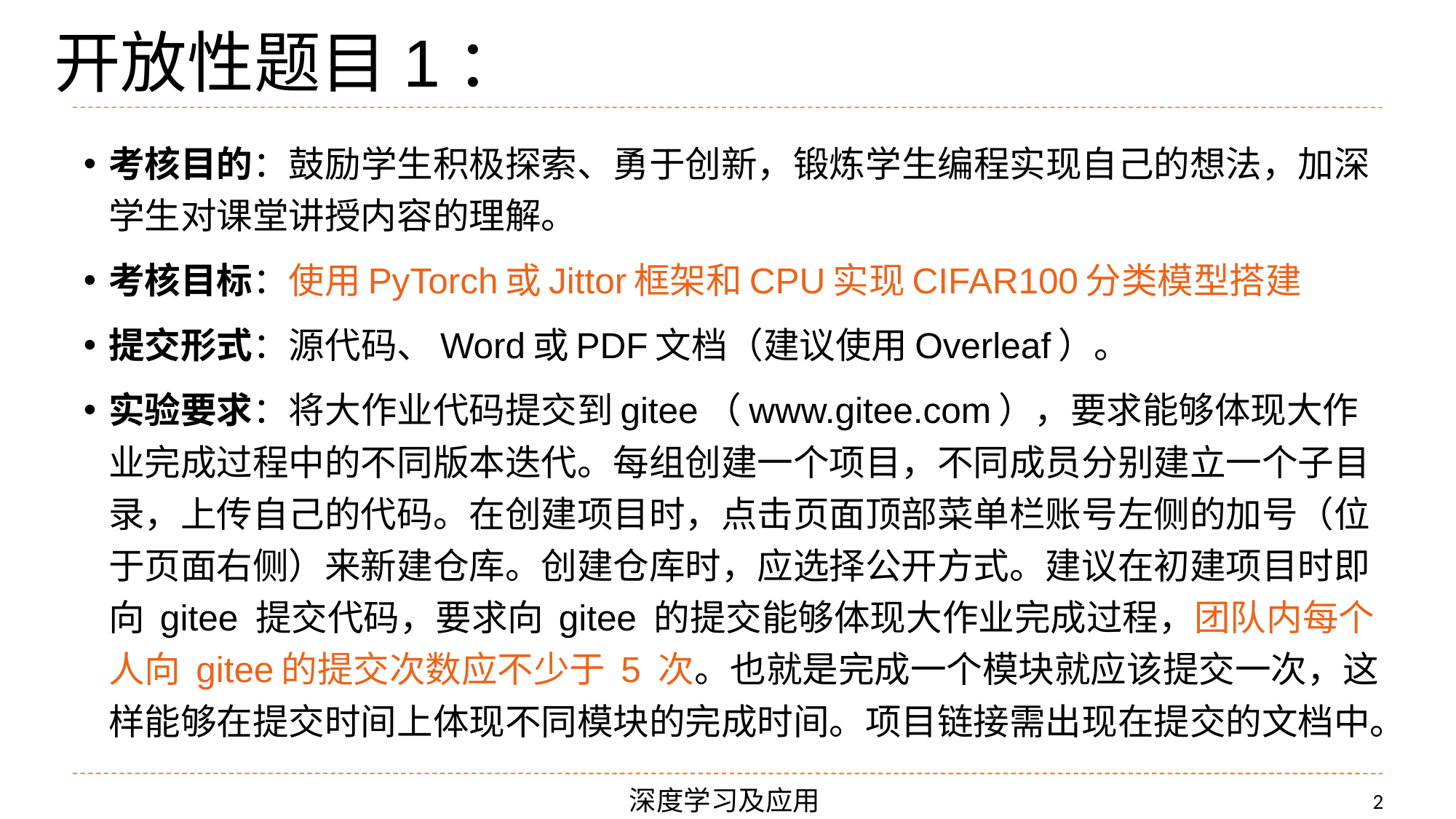

# 开放性题目1：
考核目的：鼓励学生积极探索、勇于创新，锻炼学生编程实现自己的想法，加深学生对课堂讲授内容的理解。
考核目标：使用PyTorch或Jittor框架和CPU实现CIFAR100分类模型搭建
提交形式：源代码、Word或PDF文档（建议使用Overleaf）。
实验要求：将大作业代码提交到gitee（www.gitee.com），要求能够体现大作业完成过程中的不同版本迭代。每组创建一个项目，不同成员分别建立一个子目录，上传自己的代码。在创建项目时，点击页面顶部菜单栏账号左侧的加号（位于页面右侧）来新建仓库。创建仓库时，应选择公开方式。建议在初建项目时即向 gitee 提交代码，要求向 gitee 的提交能够体现大作业完成过程，团队内每个人向 gitee的提交次数应不少于 5 次。也就是完成一个模块就应该提交一次，这样能够在提交时间上体现不同模块的完成时间。项目链接需出现在提交的文档中。